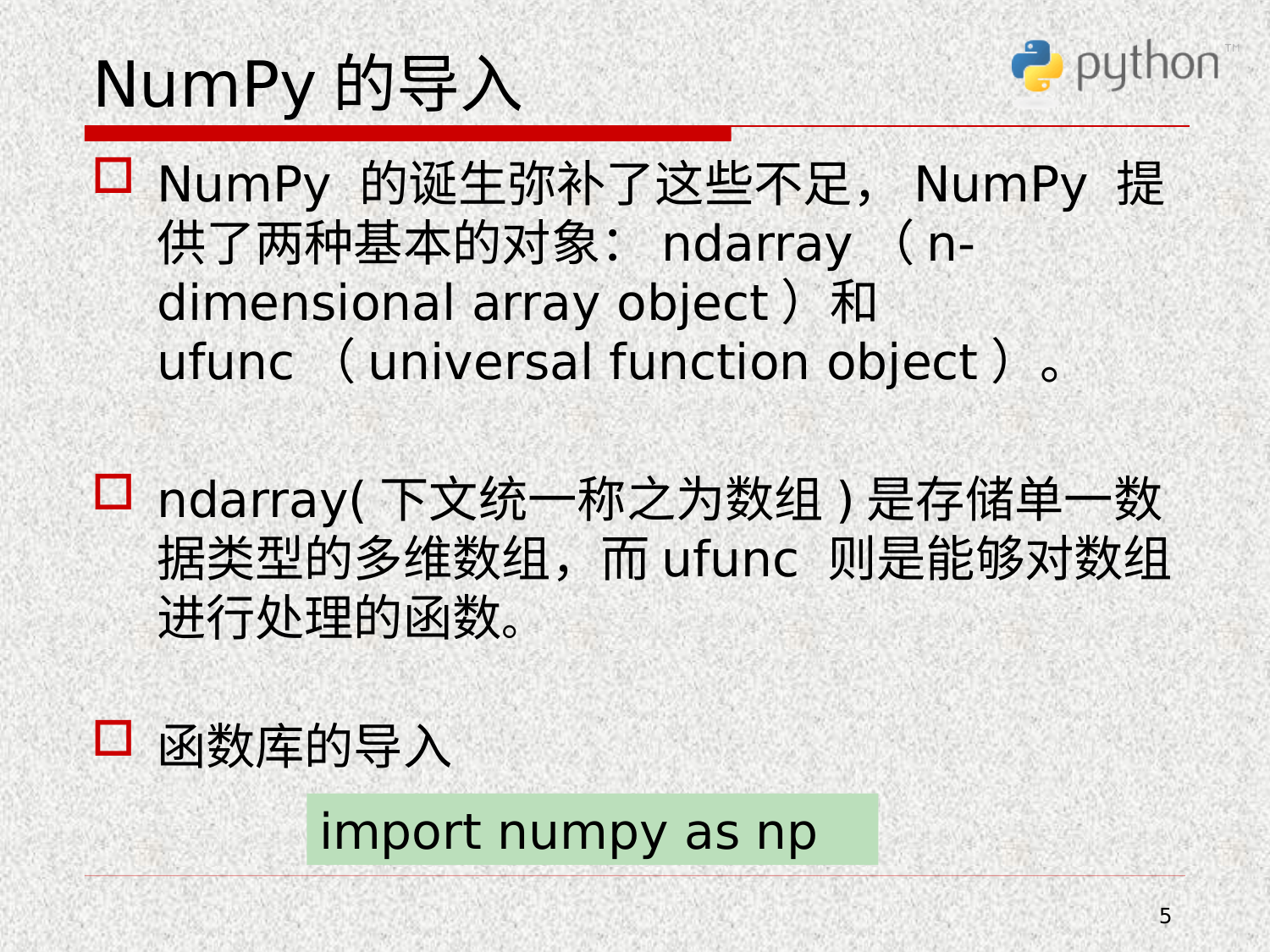

# NumPy的导入
NumPy 的诞生弥补了这些不足，NumPy 提供了两种基本的对象：ndarray（n-dimensional array object）和ufunc（universal function object）。

ndarray(下文统一称之为数组)是存储单一数据类型的多维数组，而ufunc 则是能够对数组进行处理的函数。

函数库的导入
import numpy as np
5